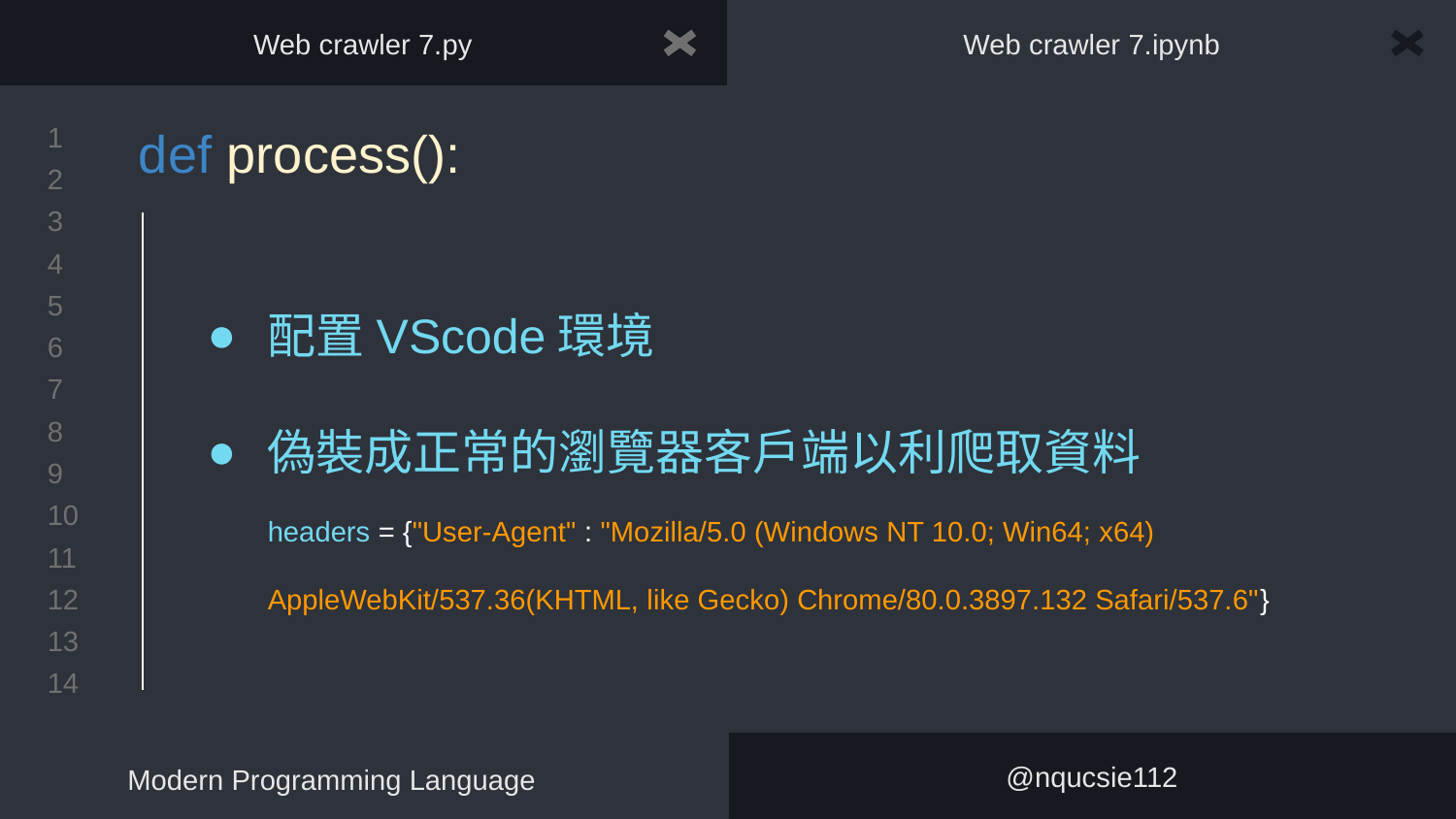

Web crawler 7.py
Web crawler 7.ipynb

# def process():
配置VScode環境
偽裝成正常的瀏覽器客戶端以利爬取資料
headers = {"User-Agent" : "Mozilla/5.0 (Windows NT 10.0; Win64; x64) AppleWebKit/537.36(KHTML, like Gecko) Chrome/80.0.3897.132 Safari/537.6"}
Modern Programming Language
@nqucsie112